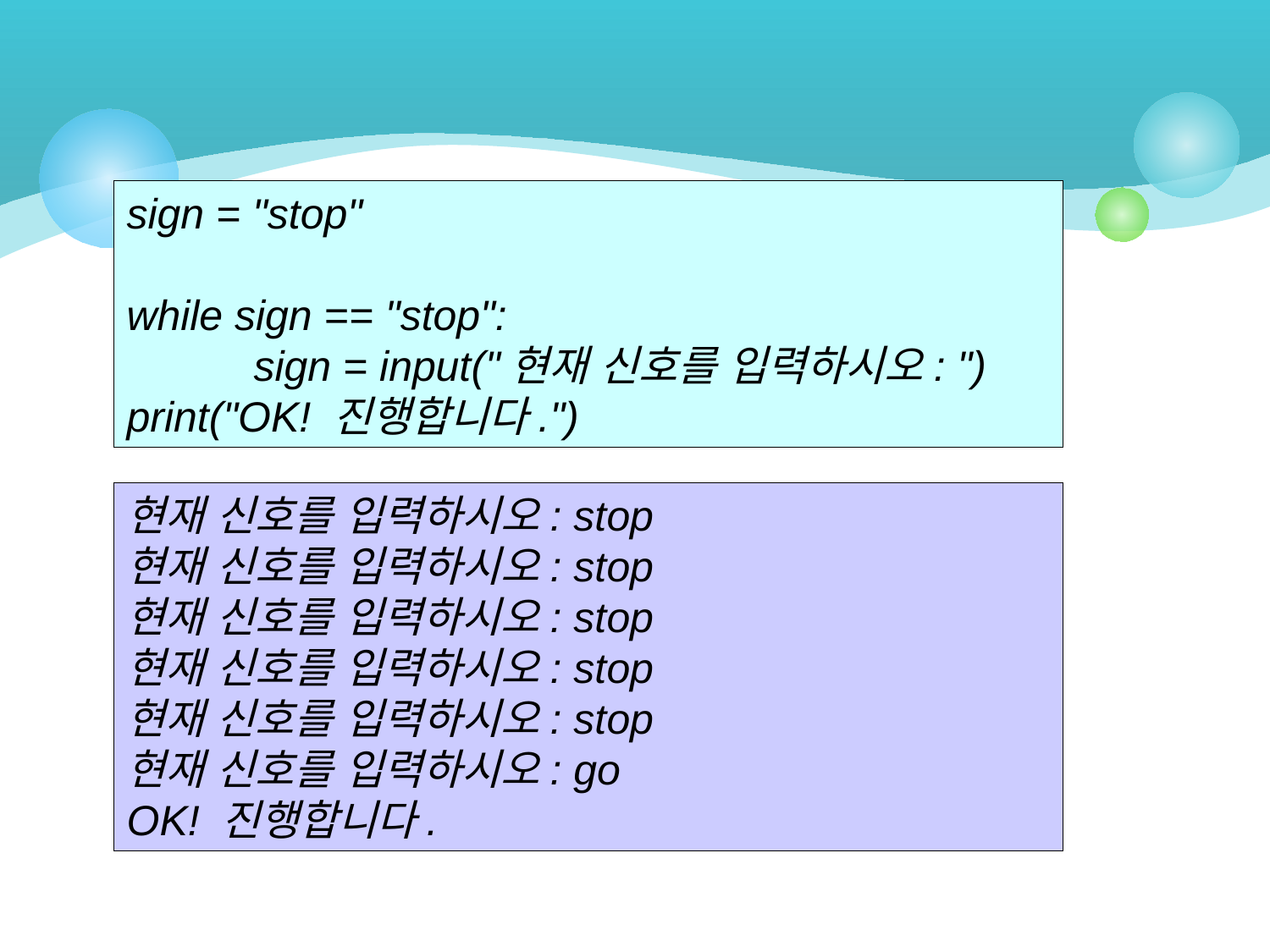

#
sign = "stop"

while sign == "stop":
	sign = input("현재 신호를 입력하시오: ")
print("OK! 진행합니다.")
현재 신호를 입력하시오: stop
현재 신호를 입력하시오: stop
현재 신호를 입력하시오: stop
현재 신호를 입력하시오: stop
현재 신호를 입력하시오: stop
현재 신호를 입력하시오: go
OK! 진행합니다.